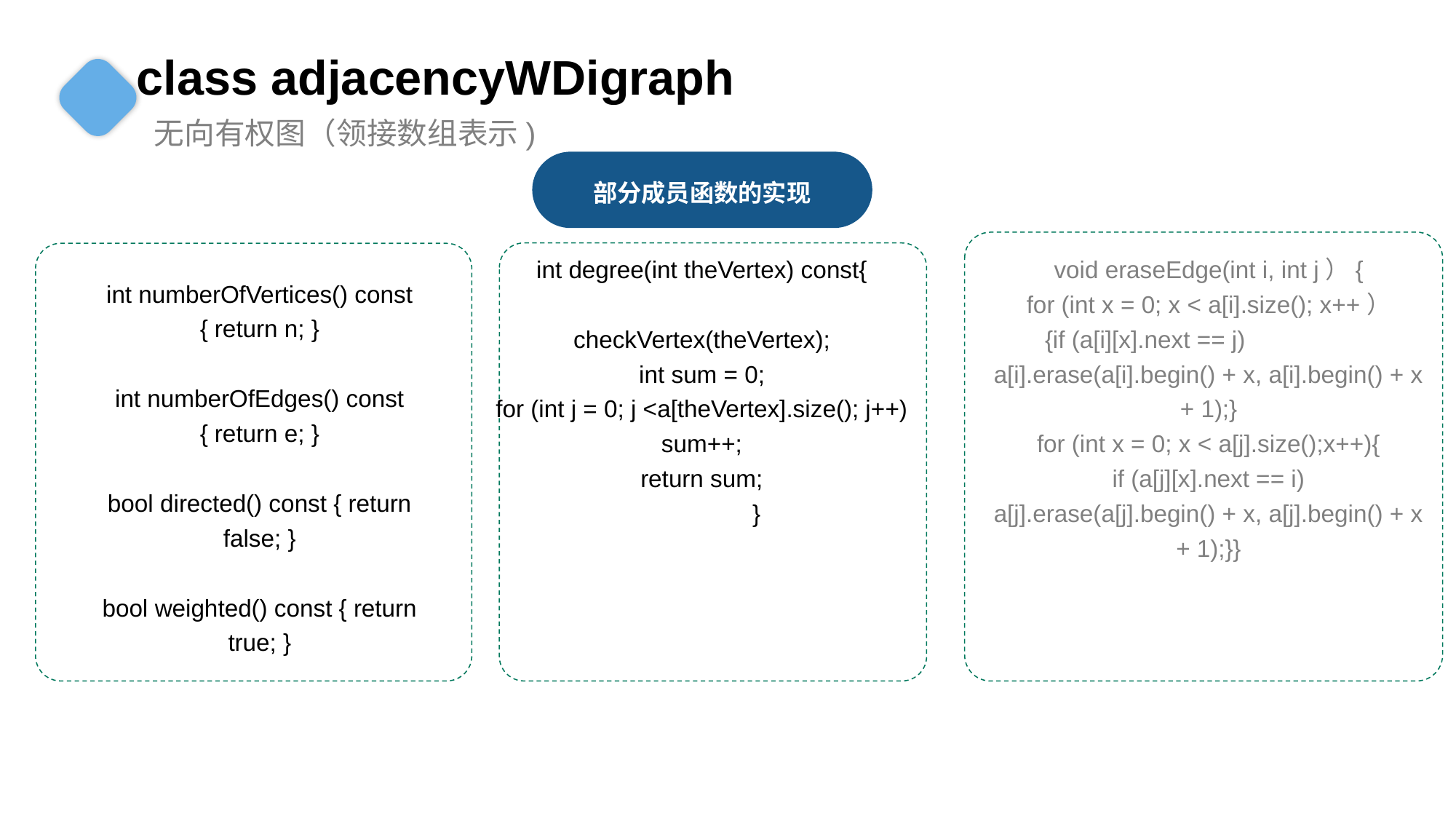

class adjacencyWDigraph
无向有权图（领接数组表示)

部分成员函数的实现
int degree(int theVertex) const{

checkVertex(theVertex);
int sum = 0;
for (int j = 0; j <a[theVertex].size(); j++)
sum++;
return sum;
	}

void eraseEdge(int i, int j）{
for (int x = 0; x < a[i].size(); x++）
{if (a[i][x].next == j)		a[i].erase(a[i].begin() + x, a[i].begin() + x + 1);}
for (int x = 0; x < a[j].size();x++){
if (a[j][x].next == i)
a[j].erase(a[j].begin() + x, a[j].begin() + x + 1);}}

int numberOfVertices() const { return n; }

int numberOfEdges() const { return e; }

bool directed() const { return false; }

bool weighted() const { return true; }